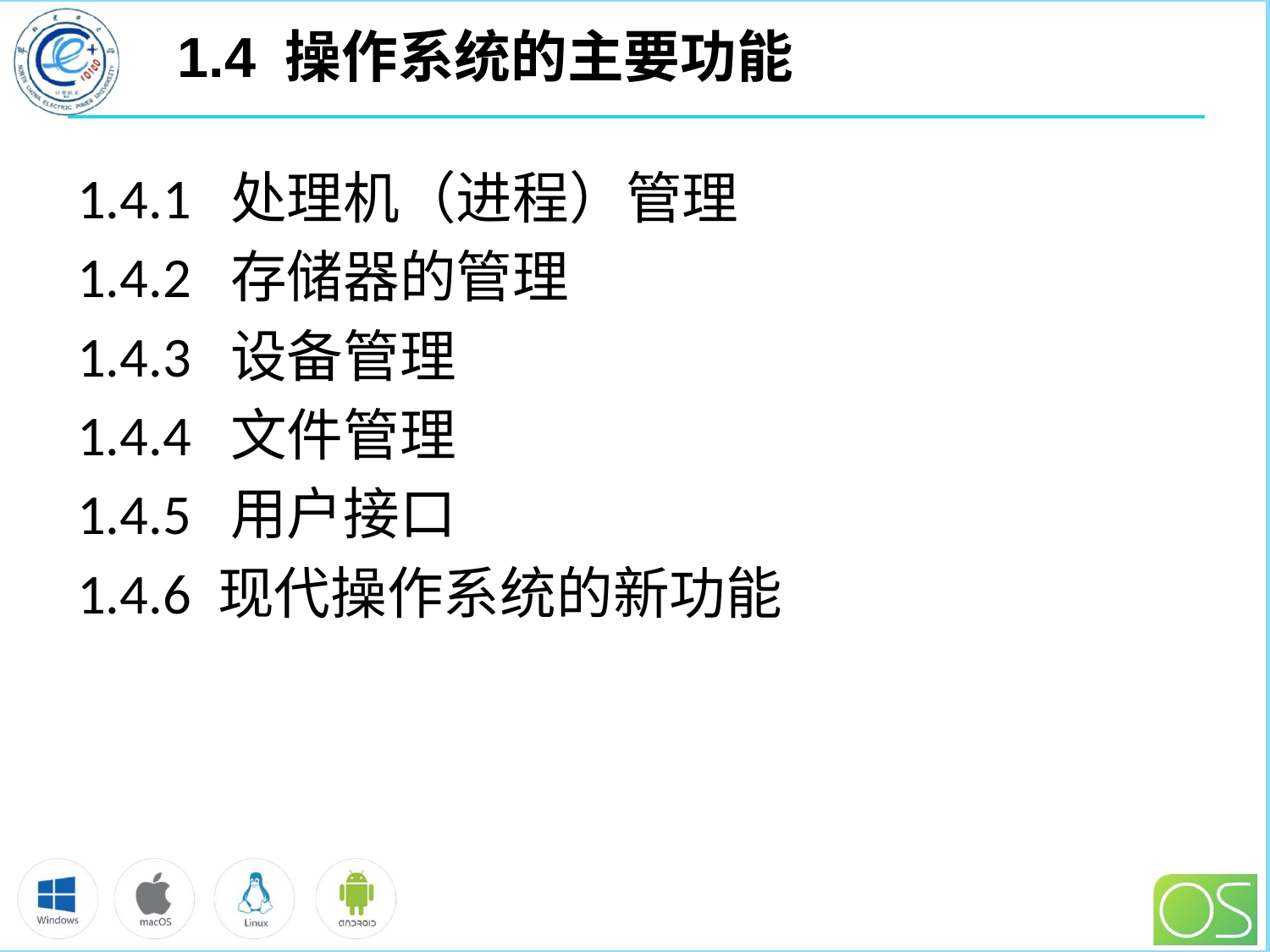

# 1.4 操作系统的主要功能
1.4.1  处理机（进程）管理
1.4.2  存储器的管理
1.4.3  设备管理
1.4.4  文件管理
1.4.5  用户接口
1.4.6 现代操作系统的新功能